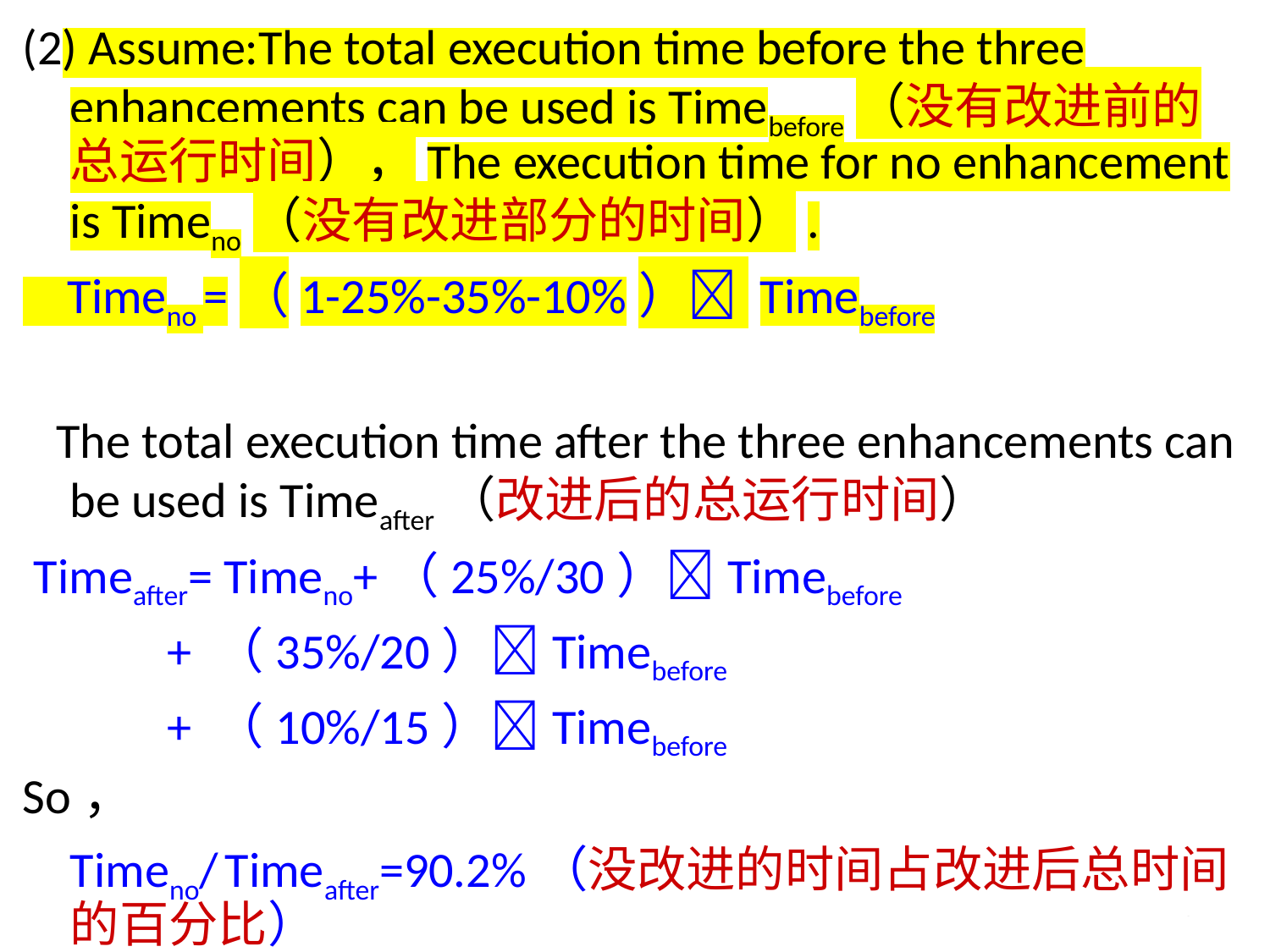

(2) Assume:The total execution time before the three enhancements can be used is Timebefore（没有改进前的总运行时间），The execution time for no enhancement is Timeno（没有改进部分的时间）.
    Timeno =（1-25%-35%-10%）× Timebefore

   The total execution time after the three enhancements can be used is Timeafter（改进后的总运行时间）
 Timeafter= Timeno+（25%/30）×Timebefore
                      + （35%/20）×Timebefore
                      + （10%/15）×Timebefore
So，
 	Timeno/ Timeafter=90.2%（没改进的时间占改进后总时间的百分比）
3